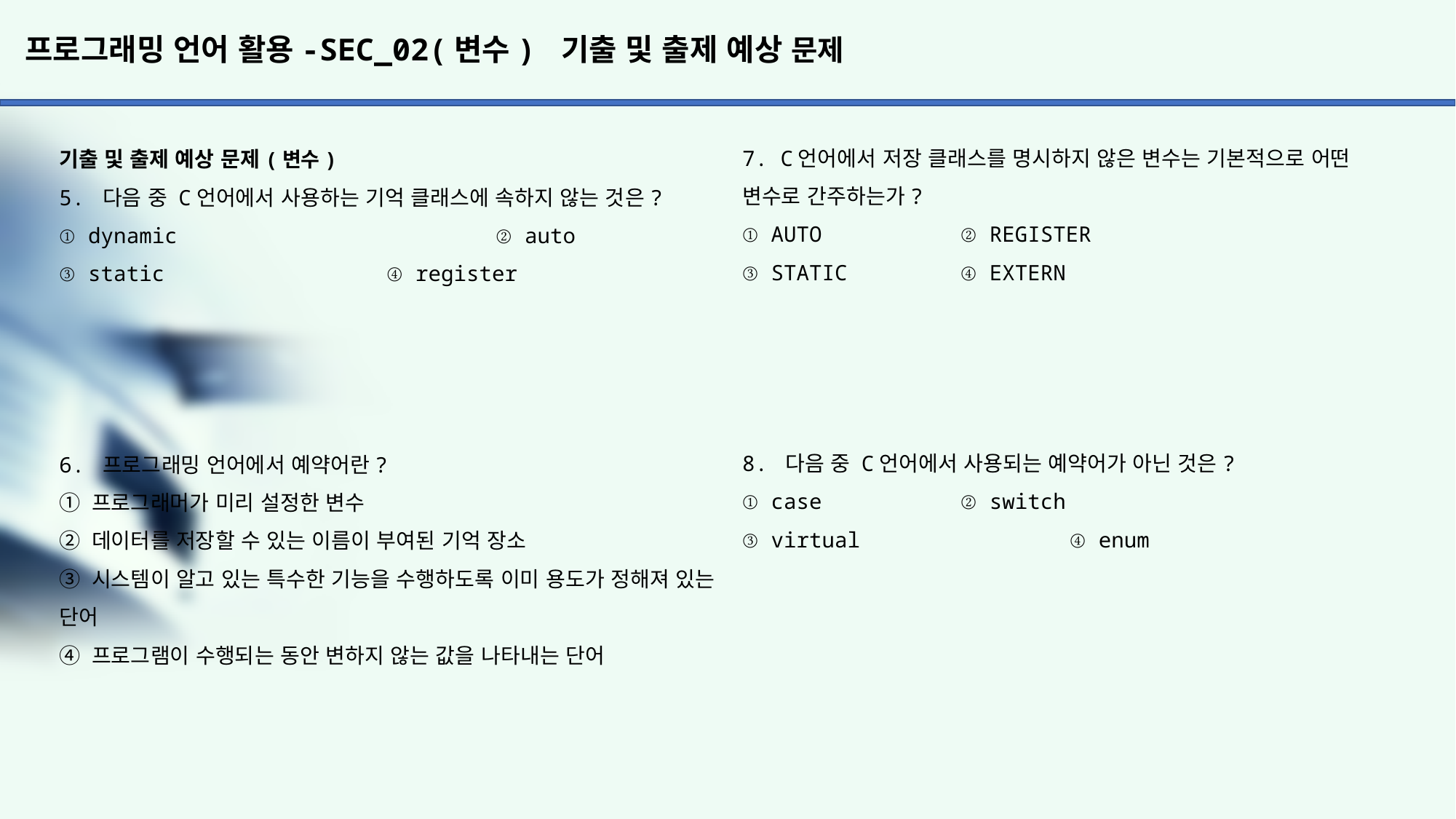

# 프로그래밍 언어 활용-SEC_02(변수) 기출 및 출제 예상 문제
7. C언어에서 저장 클래스를 명시하지 않은 변수는 기본적으로 어떤
변수로 간주하는가?
① AUTO 		② REGISTER
③ STATIC		④ EXTERN

8. 다음 중 C언어에서 사용되는 예약어가 아닌 것은?
① case		② switch
③ virtual		④ enum
기출 및 출제 예상 문제(변수)
5. 다음 중 C언어에서 사용하는 기억 클래스에 속하지 않는 것은?
① dynamic			② auto
③ static			④ register

6. 프로그래밍 언어에서 예약어란?
① 프로그래머가 미리 설정한 변수
② 데이터를 저장할 수 있는 이름이 부여된 기억 장소
③ 시스템이 알고 있는 특수한 기능을 수행하도록 이미 용도가 정해져 있는 단어
④ 프로그램이 수행되는 동안 변하지 않는 값을 나타내는 단어